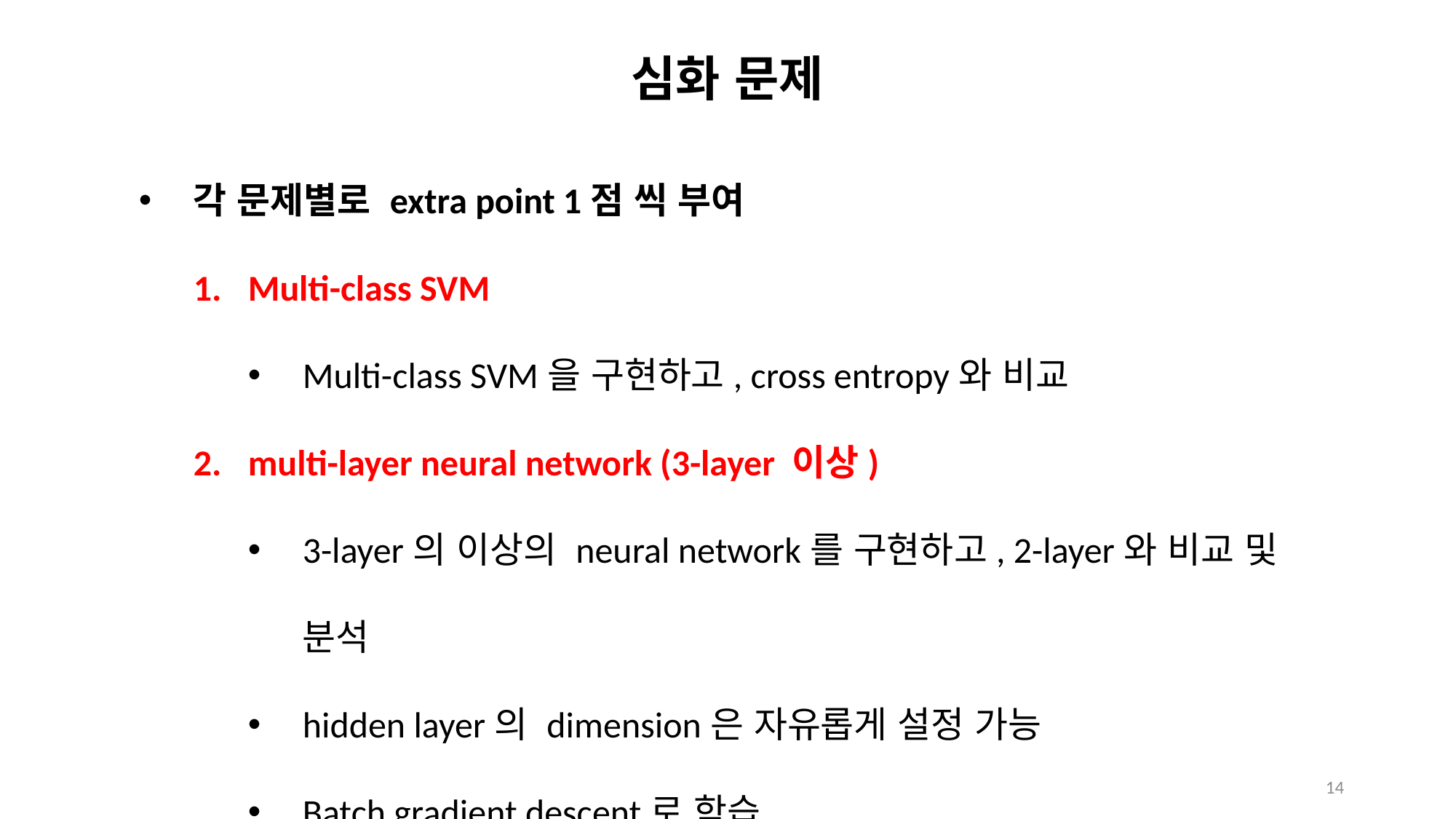

# 심화 문제
각 문제별로 extra point 1점 씩 부여
Multi-class SVM
Multi-class SVM을 구현하고, cross entropy와 비교
multi-layer neural network (3-layer 이상)
3-layer의 이상의 neural network를 구현하고, 2-layer와 비교 및 분석
hidden layer의 dimension은 자유롭게 설정 가능
Batch gradient descent로 학습
14